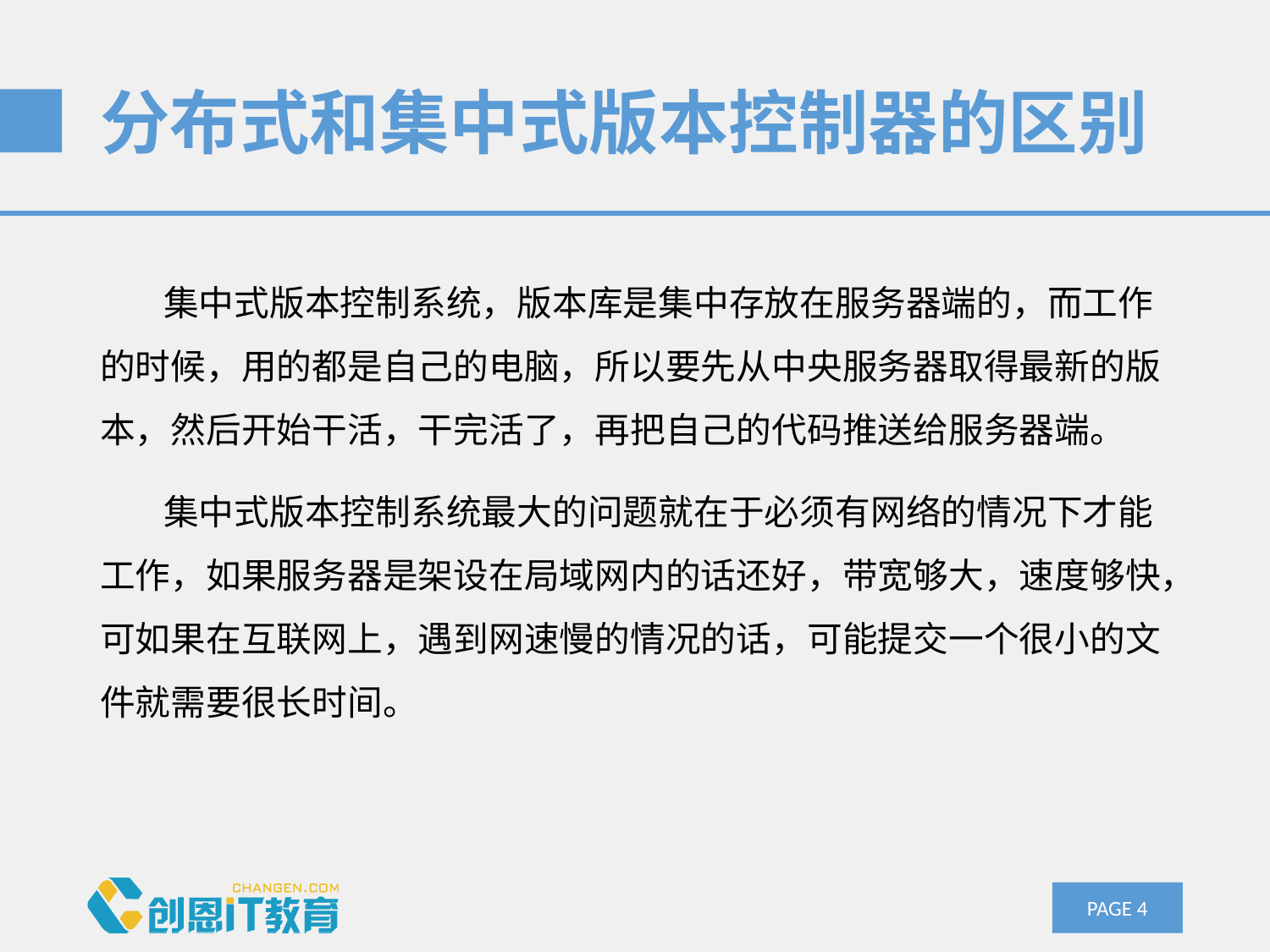

# 分布式和集中式版本控制器的区别
集中式版本控制系统，版本库是集中存放在服务器端的，而工作的时候，用的都是自己的电脑，所以要先从中央服务器取得最新的版本，然后开始干活，干完活了，再把自己的代码推送给服务器端。
集中式版本控制系统最大的问题就在于必须有网络的情况下才能工作，如果服务器是架设在局域网内的话还好，带宽够大，速度够快，可如果在互联网上，遇到网速慢的情况的话，可能提交一个很小的文件就需要很长时间。
PAGE 4